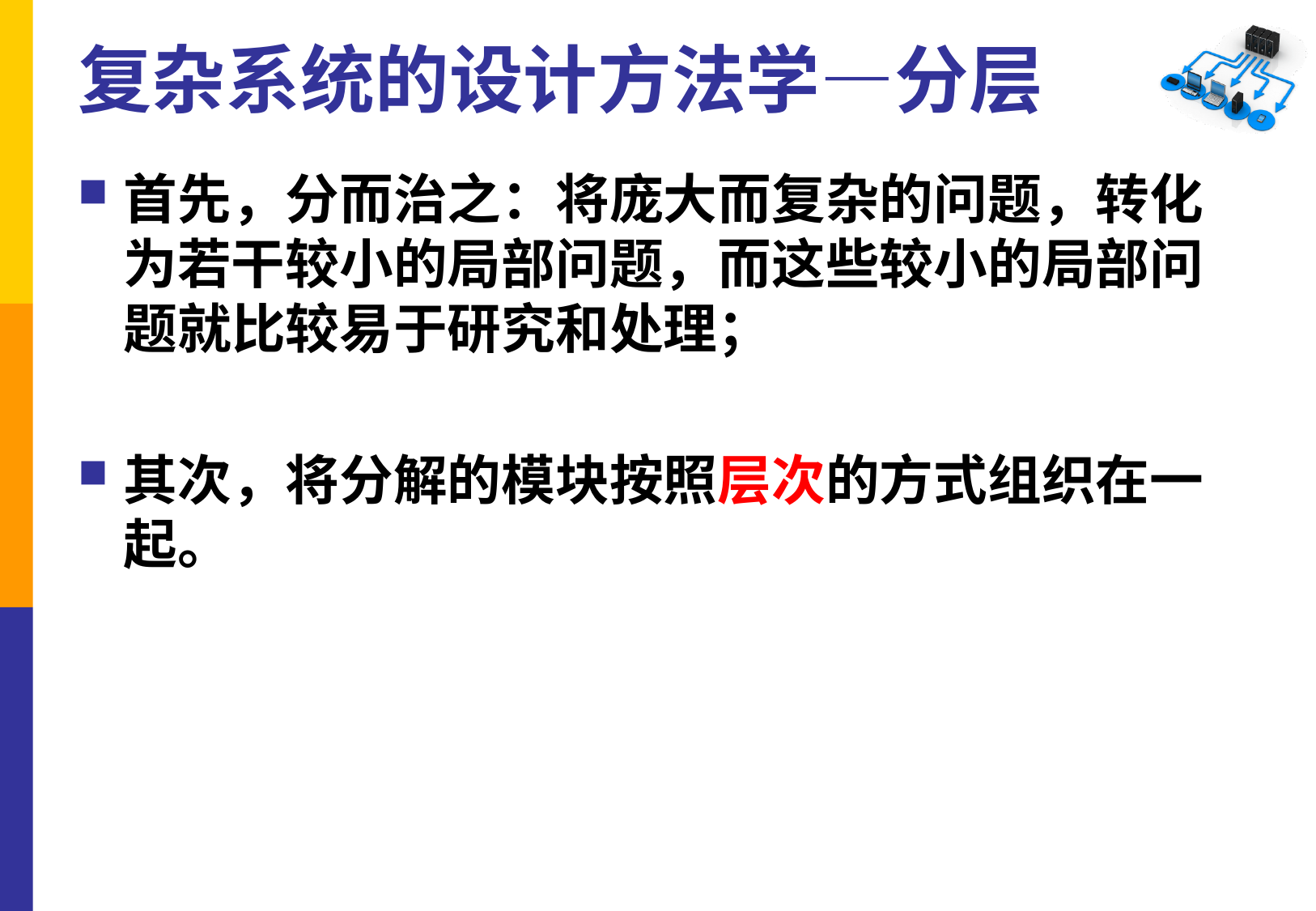

复杂系统的设计方法学—分层
首先，分而治之：将庞大而复杂的问题，转化为若干较小的局部问题，而这些较小的局部问题就比较易于研究和处理；

其次，将分解的模块按照层次的方式组织在一起。